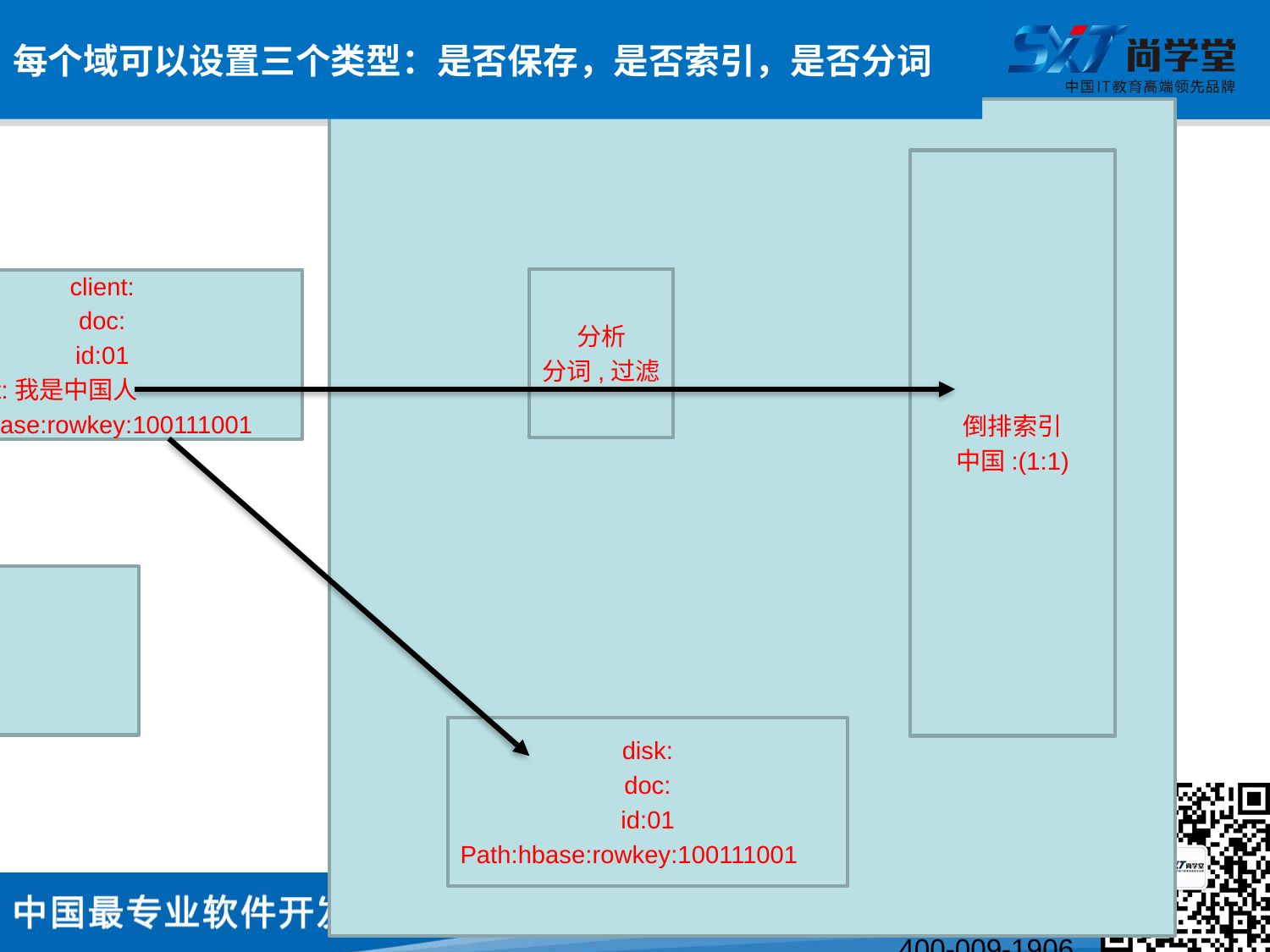

# 每个域可以设置三个类型：是否保存，是否索引，是否分词

倒排索引
中国:(1:1)
分析
分词,过滤
client:
doc:
id:01
Content:我是中国人
Path:hbase:rowkey:100111001
HBASE
我是中国人

disk:
doc:
id:01
Path:hbase:rowkey:100111001